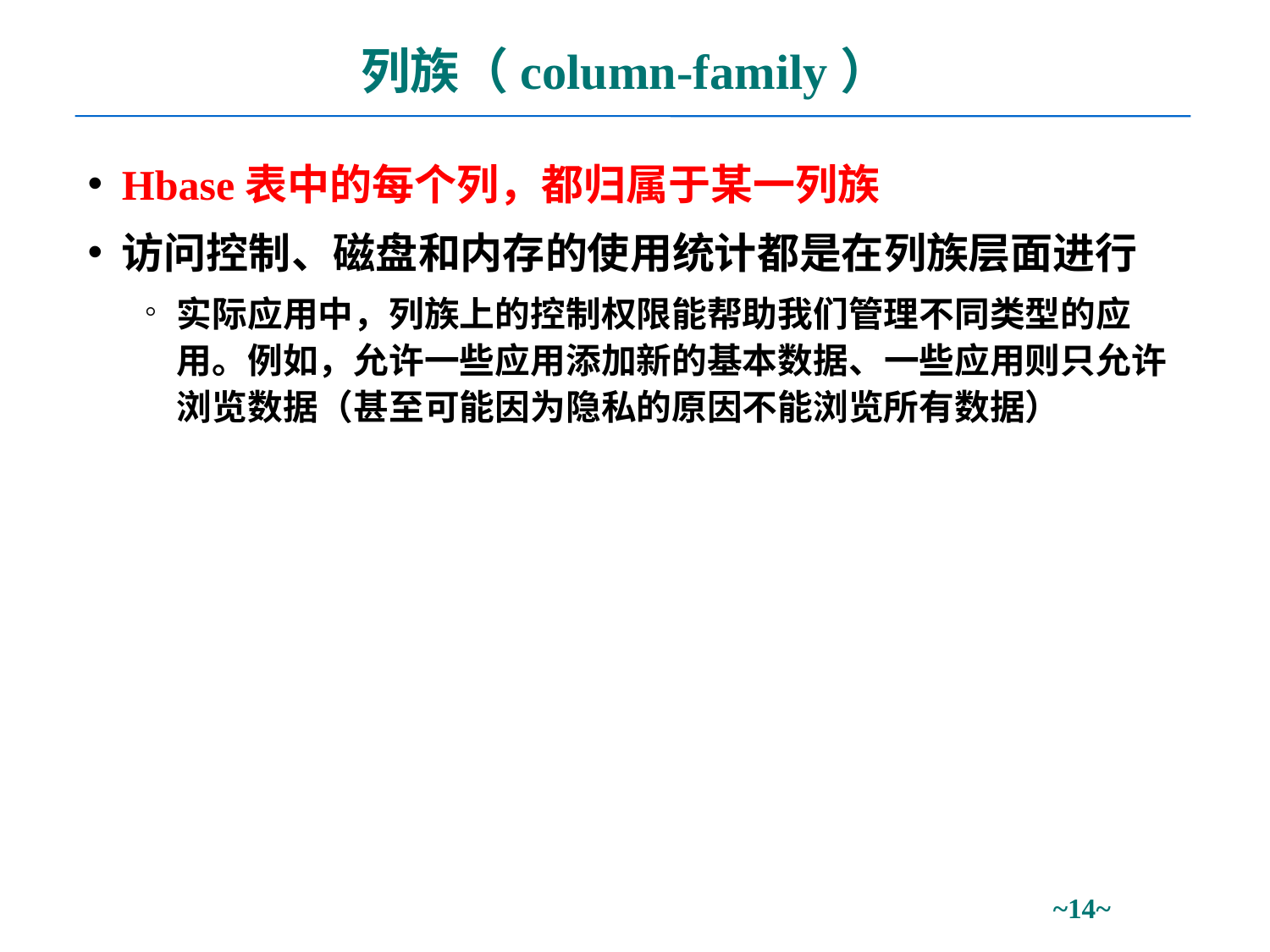

# 列族（column-family）
Hbase表中的每个列，都归属于某一列族
访问控制、磁盘和内存的使用统计都是在列族层面进行
实际应用中，列族上的控制权限能帮助我们管理不同类型的应用。例如，允许一些应用添加新的基本数据、一些应用则只允许浏览数据（甚至可能因为隐私的原因不能浏览所有数据）

~14~